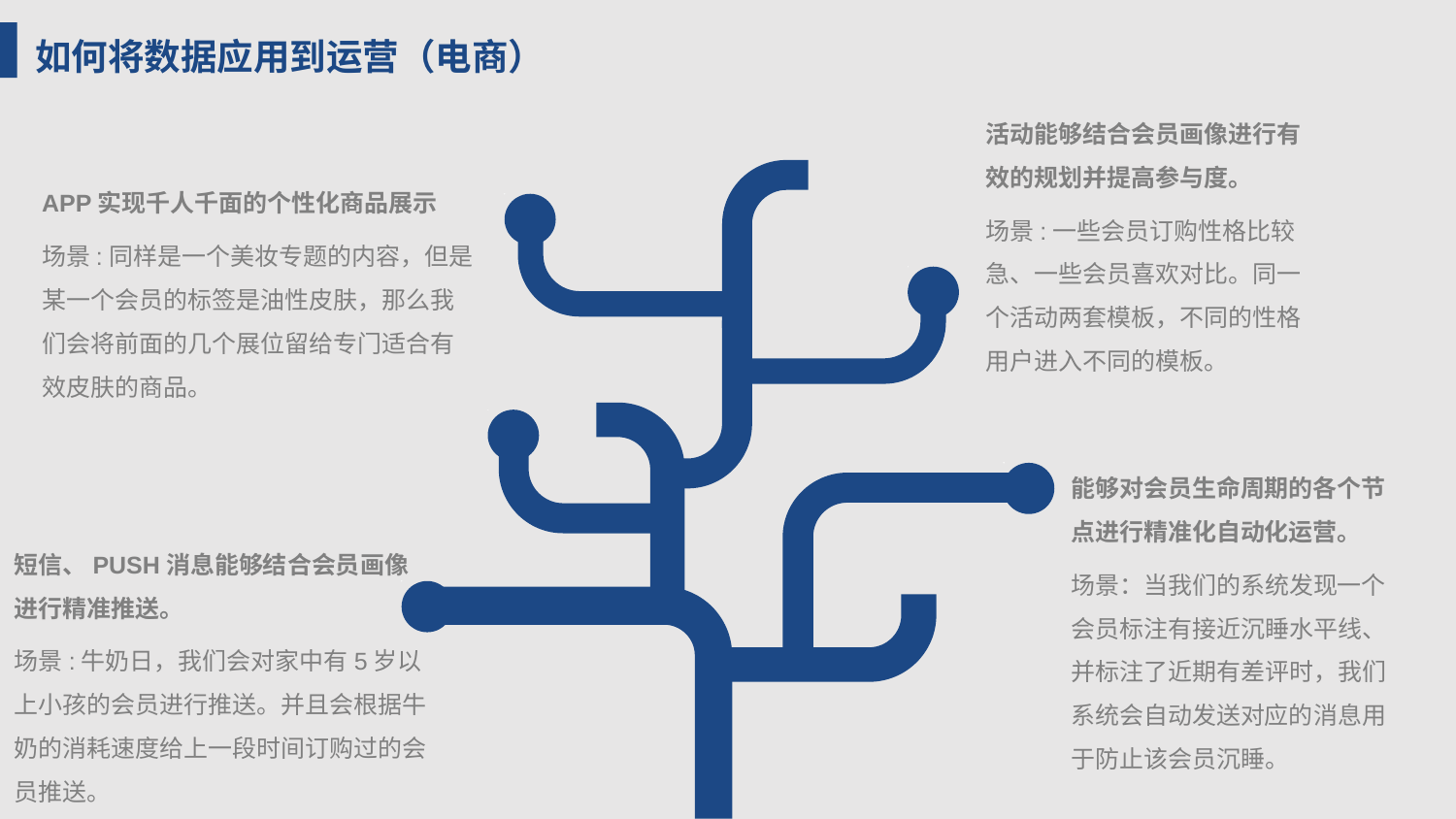

如何将数据应用到运营（电商）
活动能够结合会员画像进行有效的规划并提高参与度。
场景:一些会员订购性格比较急、一些会员喜欢对比。同一个活动两套模板，不同的性格用户进入不同的模板。

APP实现千人千面的个性化商品展示
场景:同样是一个美妆专题的内容，但是某一个会员的标签是油性皮肤，那么我们会将前面的几个展位留给专门适合有效皮肤的商品。

能够对会员生命周期的各个节点进行精准化自动化运营。
场景：当我们的系统发现一个会员标注有接近沉睡水平线、并标注了近期有差评时，我们系统会自动发送对应的消息用于防止该会员沉睡。

短信、PUSH消息能够结合会员画像进行精准推送。
场景:牛奶日，我们会对家中有5岁以上小孩的会员进行推送。并且会根据牛奶的消耗速度给上一段时间订购过的会员推送。